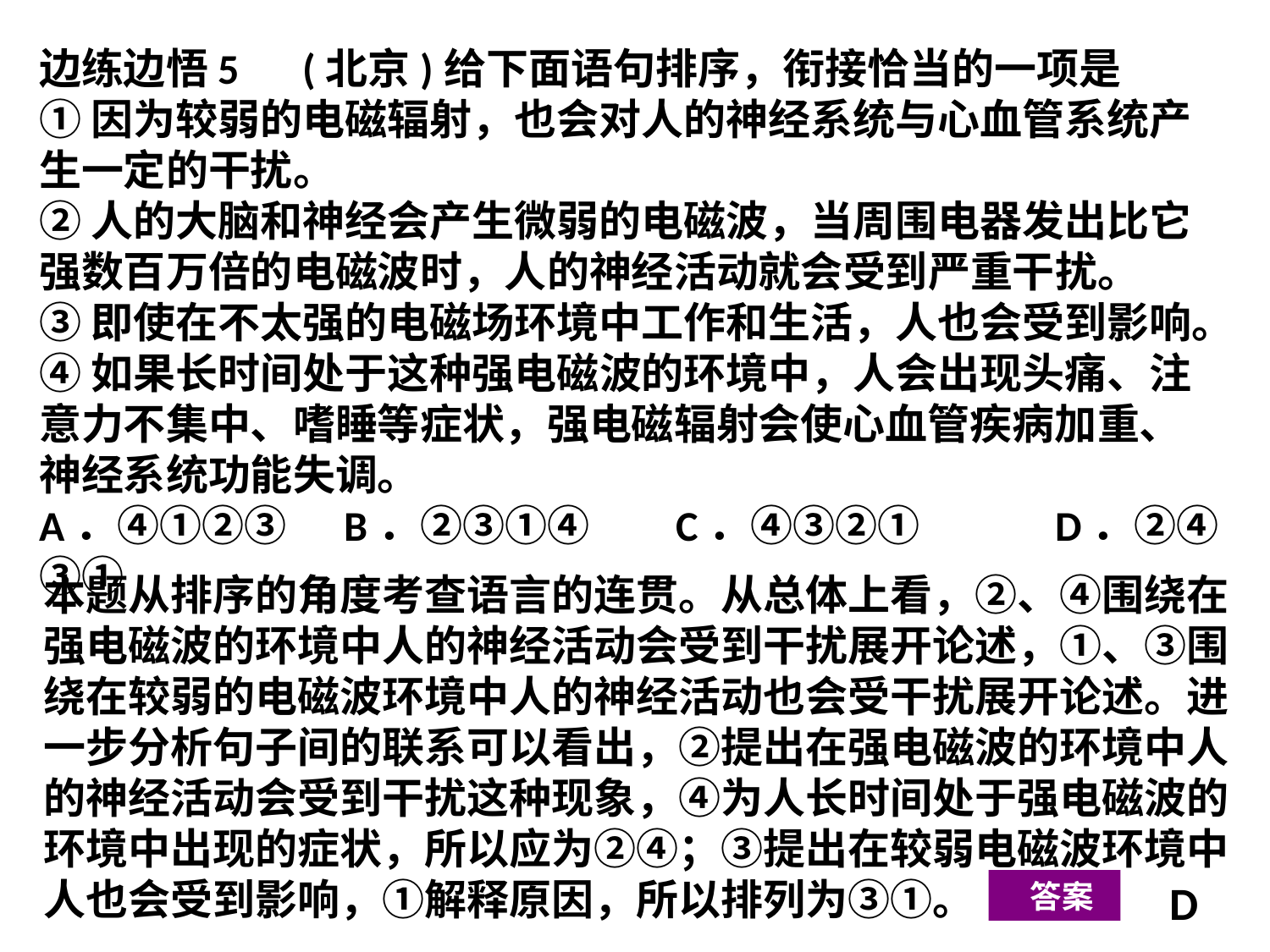

边练边悟5　(北京)给下面语句排序，衔接恰当的一项是
①因为较弱的电磁辐射，也会对人的神经系统与心血管系统产生一定的干扰。
②人的大脑和神经会产生微弱的电磁波，当周围电器发出比它强数百万倍的电磁波时，人的神经活动就会受到严重干扰。
③即使在不太强的电磁场环境中工作和生活，人也会受到影响。
④如果长时间处于这种强电磁波的环境中，人会出现头痛、注意力不集中、嗜睡等症状，强电磁辐射会使心血管疾病加重、神经系统功能失调。
A．④①②③     B．②③①④        C．④③②①    	D．②④③①
本题从排序的角度考查语言的连贯。从总体上看，②、④围绕在强电磁波的环境中人的神经活动会受到干扰展开论述，①、③围绕在较弱的电磁波环境中人的神经活动也会受干扰展开论述。进一步分析句子间的联系可以看出，②提出在强电磁波的环境中人的神经活动会受到干扰这种现象，④为人长时间处于强电磁波的环境中出现的症状，所以应为②④；③提出在较弱电磁波环境中人也会受到影响，①解释原因，所以排列为③①。
D
 答案